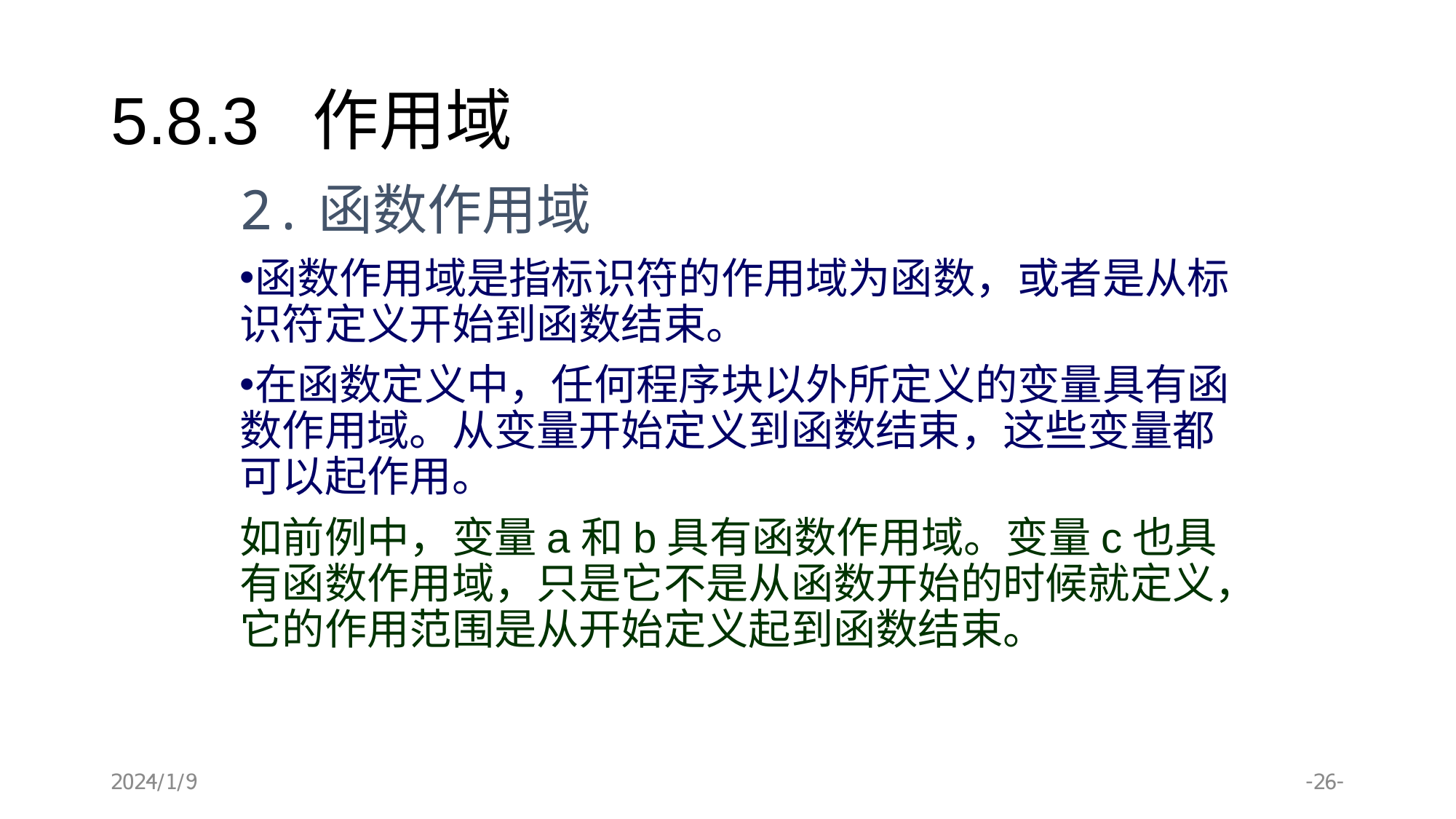

# 5.8.3  作用域
2.函数作用域
函数作用域是指标识符的作用域为函数，或者是从标识符定义开始到函数结束。
在函数定义中，任何程序块以外所定义的变量具有函数作用域。从变量开始定义到函数结束，这些变量都可以起作用。
如前例中，变量a和b具有函数作用域。变量c也具有函数作用域，只是它不是从函数开始的时候就定义，它的作用范围是从开始定义起到函数结束。
2024/1/9
-26-